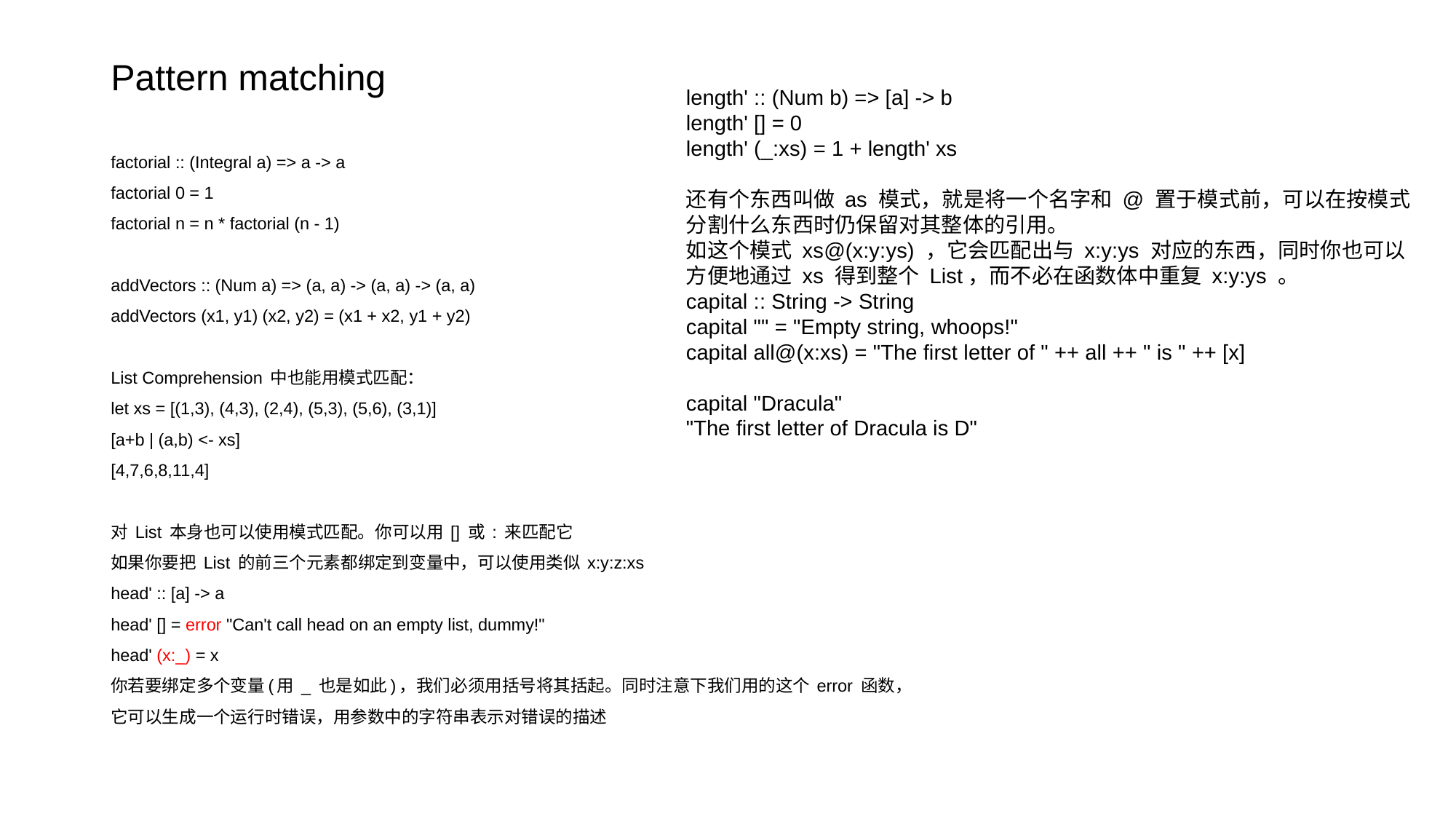

# Pattern matching
length' :: (Num b) => [a] -> b
length' [] = 0
length' (_:xs) = 1 + length' xs

还有个东西叫做 as 模式，就是将一个名字和 @ 置于模式前，可以在按模式分割什么东西时仍保留对其整体的引用。
如这个模式 xs@(x:y:ys) ，它会匹配出与 x:y:ys 对应的东西，同时你也可以方便地通过 xs 得到整个 List，而不必在函数体中重复 x:y:ys 。
capital :: String -> String
capital "" = "Empty string, whoops!"
capital all@(x:xs) = "The first letter of " ++ all ++ " is " ++ [x]

capital "Dracula"
"The first letter of Dracula is D"

factorial :: (Integral a) => a -> a
factorial 0 = 1
factorial n = n * factorial (n - 1)

addVectors :: (Num a) => (a, a) -> (a, a) -> (a, a)
addVectors (x1, y1) (x2, y2) = (x1 + x2, y1 + y2)

List Comprehension 中也能用模式匹配：
let xs = [(1,3), (4,3), (2,4), (5,3), (5,6), (3,1)]
[a+b | (a,b) <- xs]
[4,7,6,8,11,4]

对 List 本身也可以使用模式匹配。你可以用 [] 或 : 来匹配它
如果你要把 List 的前三个元素都绑定到变量中，可以使用类似 x:y:z:xs
head' :: [a] -> a
head' [] = error "Can't call head on an empty list, dummy!"
head' (x:_) = x
你若要绑定多个变量(用 _ 也是如此)，我们必须用括号将其括起。同时注意下我们用的这个 error 函数，
它可以生成一个运行时错误，用参数中的字符串表示对错误的描述